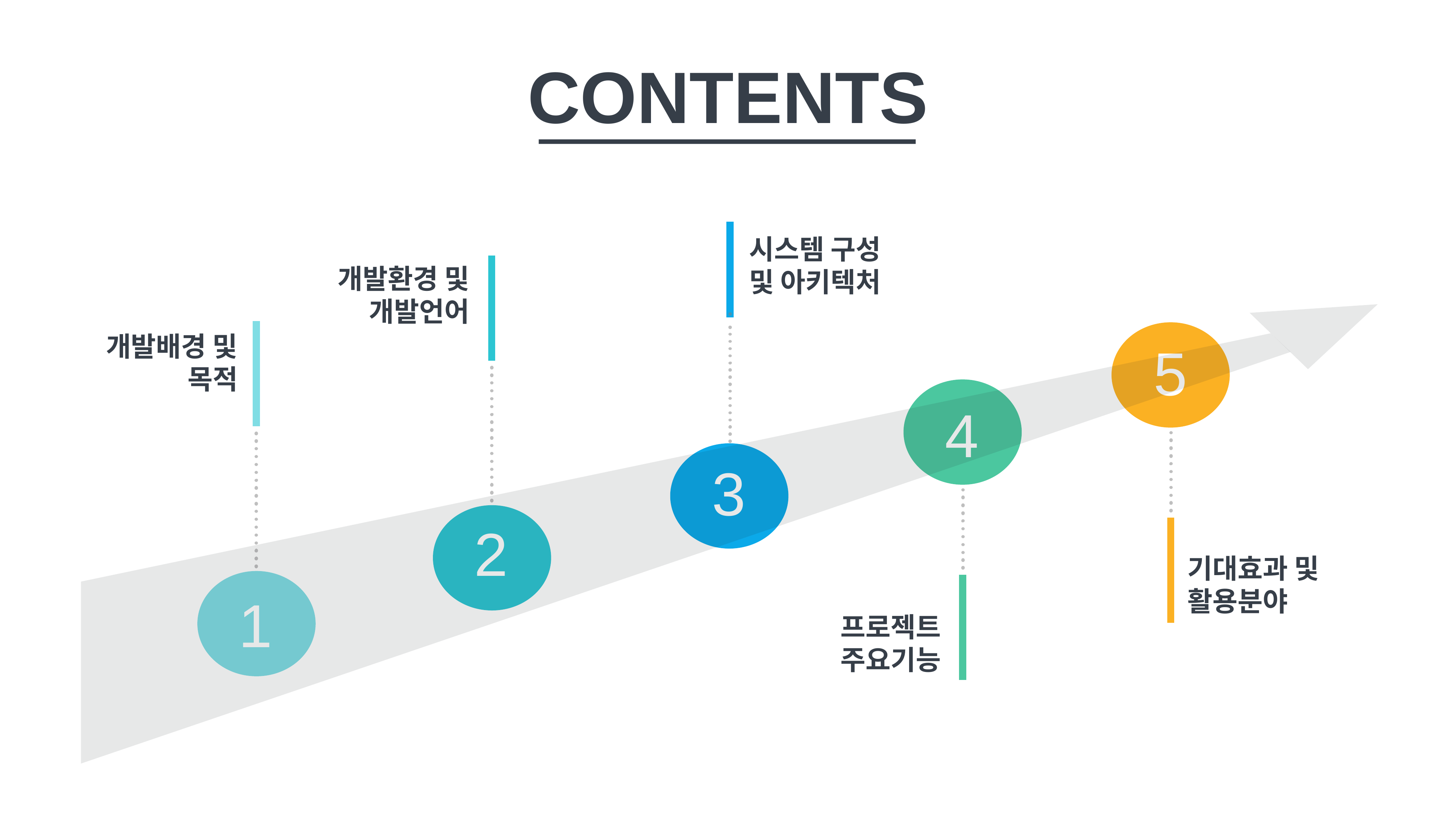

CONTENTS

시스템 구성 및 아키텍처

개발환경 및 개발언어

개발배경 및 목적
5

4

3

2

기대효과 및 활용분야

1
프로젝트
주요기능